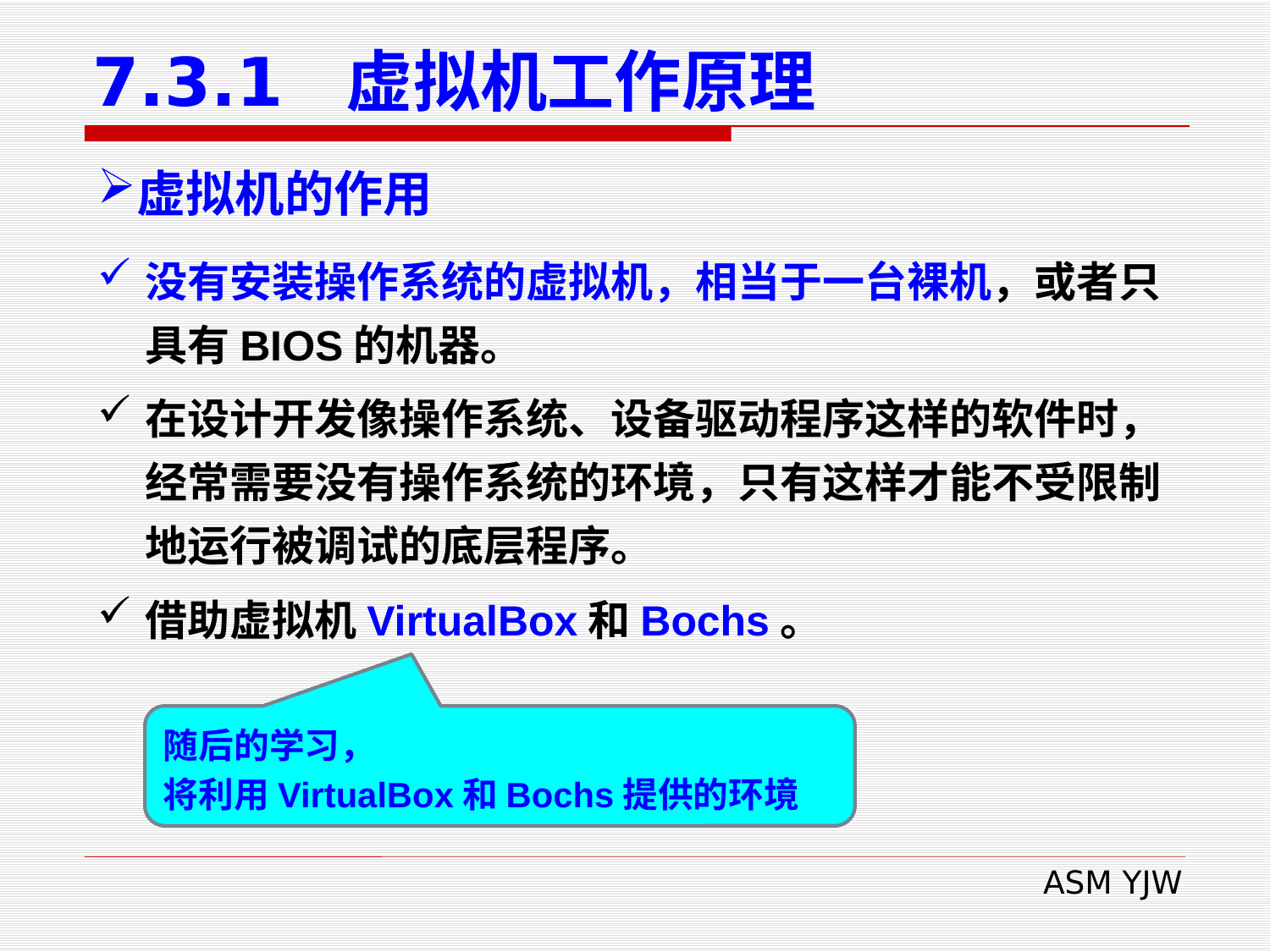

# 7.3.1  虚拟机工作原理
虚拟机的作用
没有安装操作系统的虚拟机，相当于一台裸机，或者只具有BIOS的机器。
在设计开发像操作系统、设备驱动程序这样的软件时，经常需要没有操作系统的环境，只有这样才能不受限制地运行被调试的底层程序。
借助虚拟机VirtualBox和Bochs。

随后的学习，
将利用VirtualBox和Bochs提供的环境